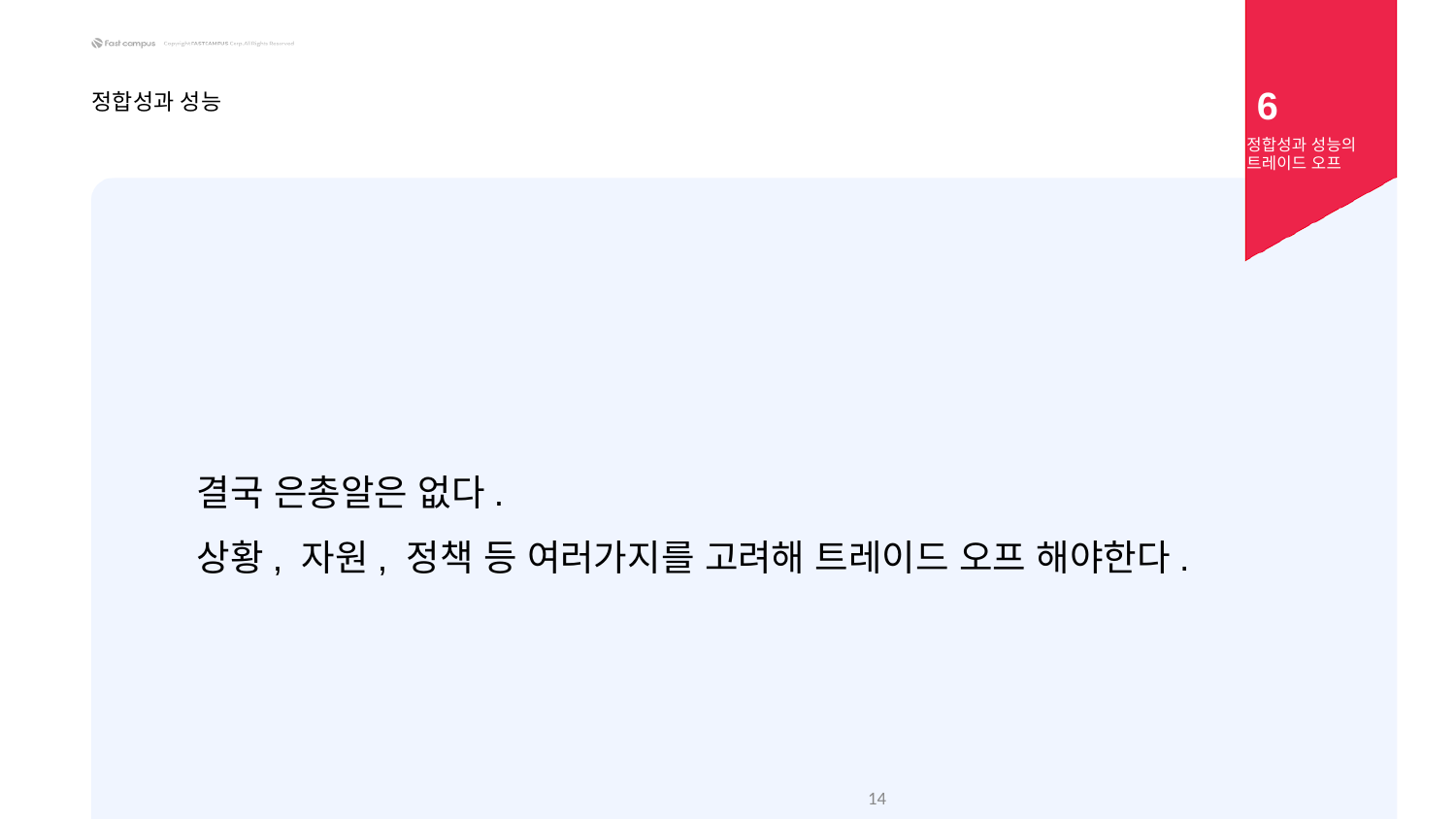

6
정합성과 성능

정합성과 성능의 트레이드 오프
결국 은총알은 없다.
상황, 자원, 정책 등 여러가지를 고려해 트레이드 오프 해야한다.
14